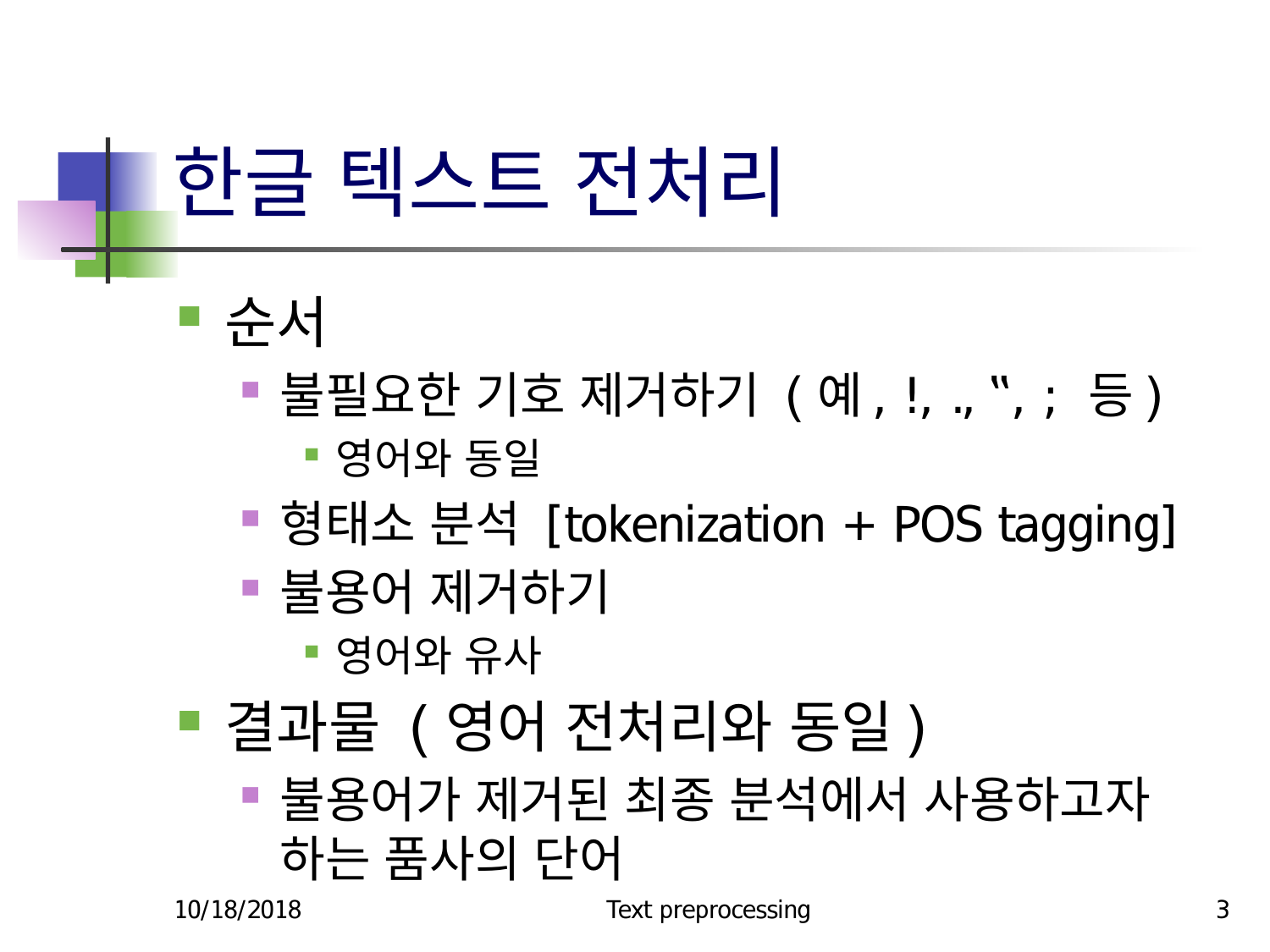

# 한글 텍스트 전처리
순서
불필요한 기호 제거하기 (예, !, ., “, ; 등)
영어와 동일
형태소 분석 [tokenization + POS tagging]
불용어 제거하기
영어와 유사
결과물 (영어 전처리와 동일)
불용어가 제거된 최종 분석에서 사용하고자 하는 품사의 단어

10/18/2018
Text preprocessing
3